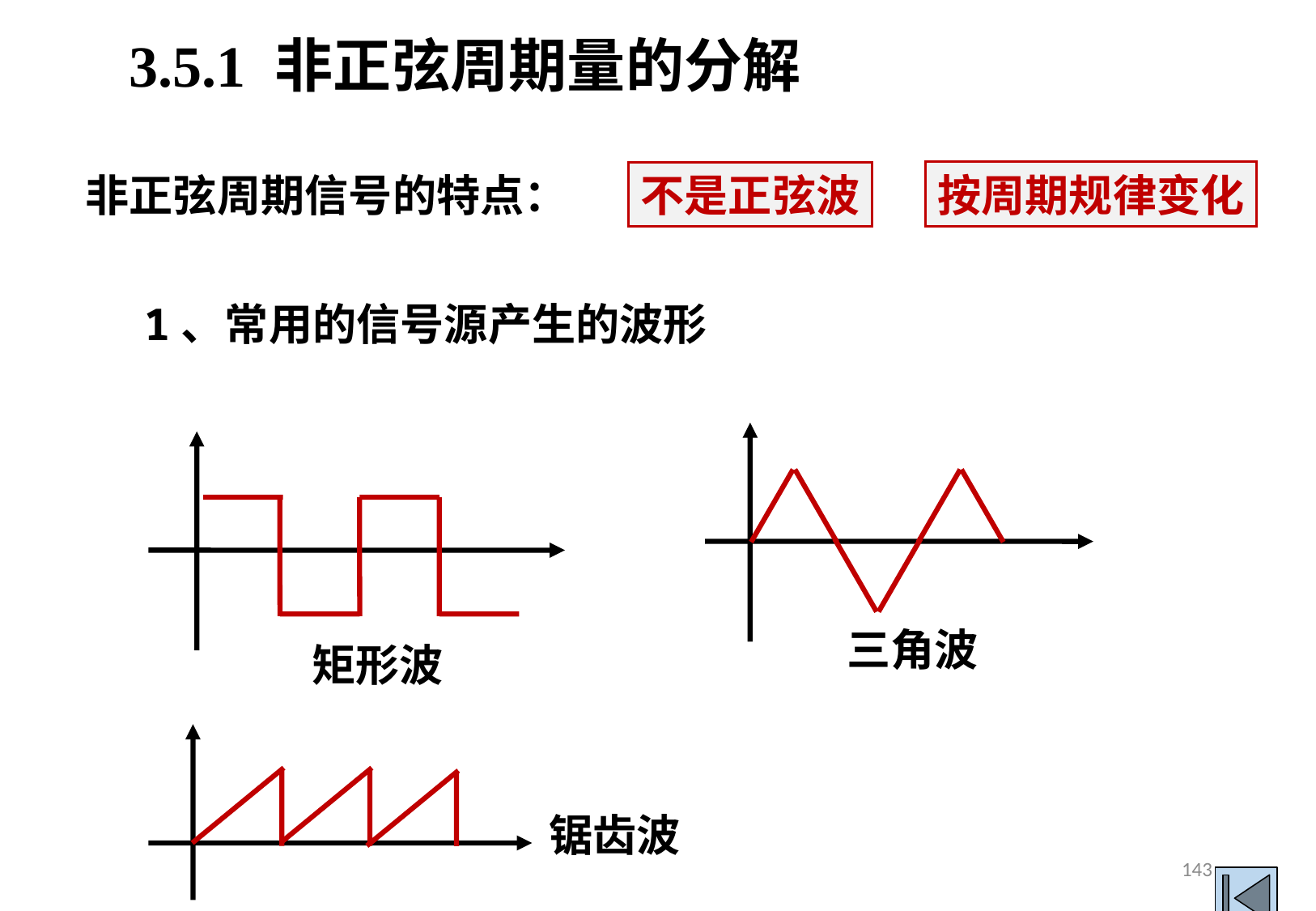

3.5.1 非正弦周期量的分解
按周期规律变化
非正弦周期信号的特点：
不是正弦波
1、常用的信号源产生的波形

三角波
矩形波

锯齿波
143